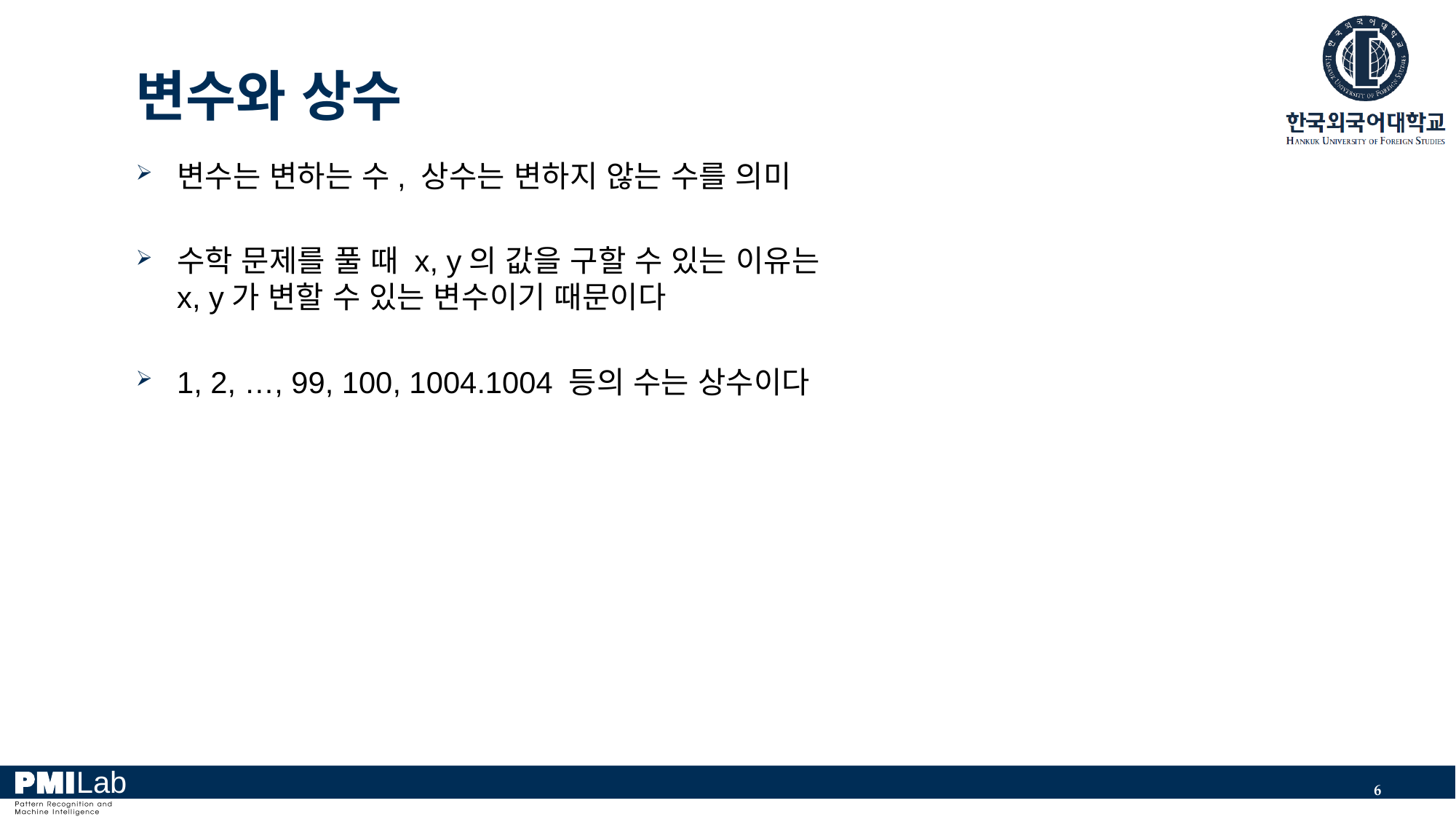

# 변수와 상수
변수는 변하는 수, 상수는 변하지 않는 수를 의미

수학 문제를 풀 때 x, y의 값을 구할 수 있는 이유는
x, y가 변할 수 있는 변수이기 때문이다

1, 2, …, 99, 100, 1004.1004 등의 수는 상수이다
6